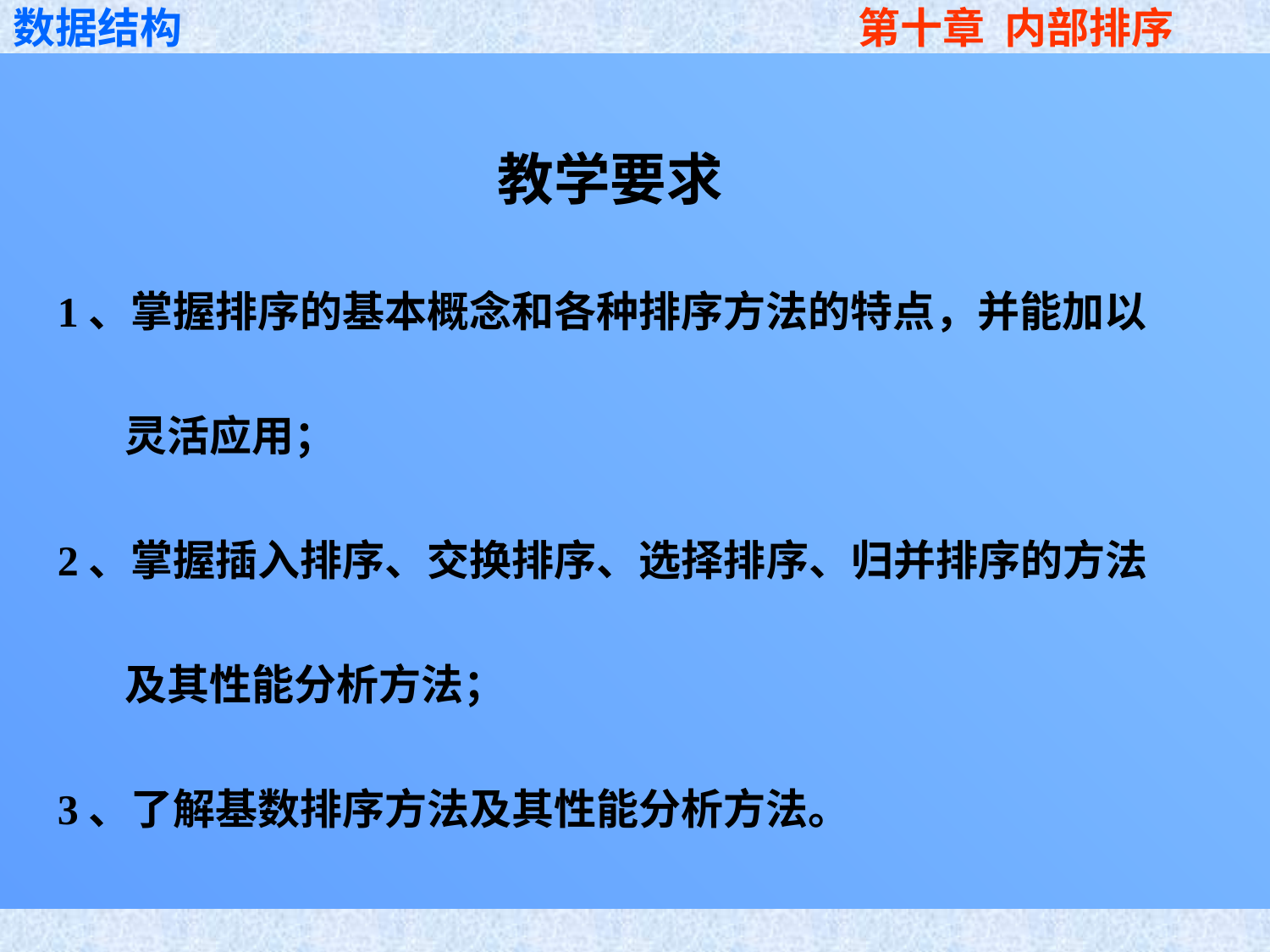

教学要求
1、掌握排序的基本概念和各种排序方法的特点，并能加以
      灵活应用；
2、掌握插入排序、交换排序、选择排序、归并排序的方法
      及其性能分析方法；
3、了解基数排序方法及其性能分析方法。